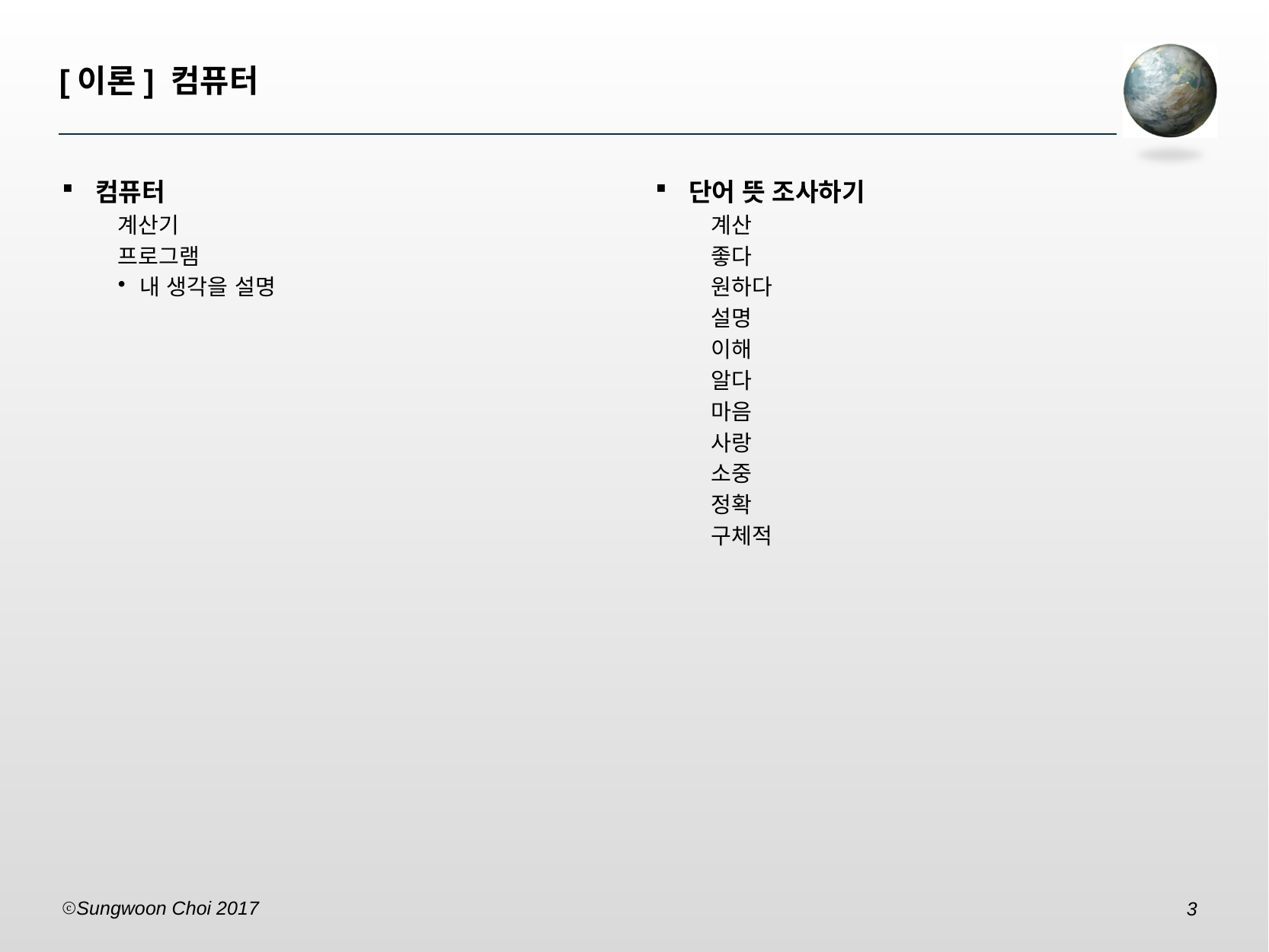

# [이론] 컴퓨터
컴퓨터
계산기
프로그램
내 생각을 설명
단어 뜻 조사하기
계산
좋다
원하다
설명
이해
알다
마음
사랑
소중
정확
구체적

Sungwoon Choi 2017
3